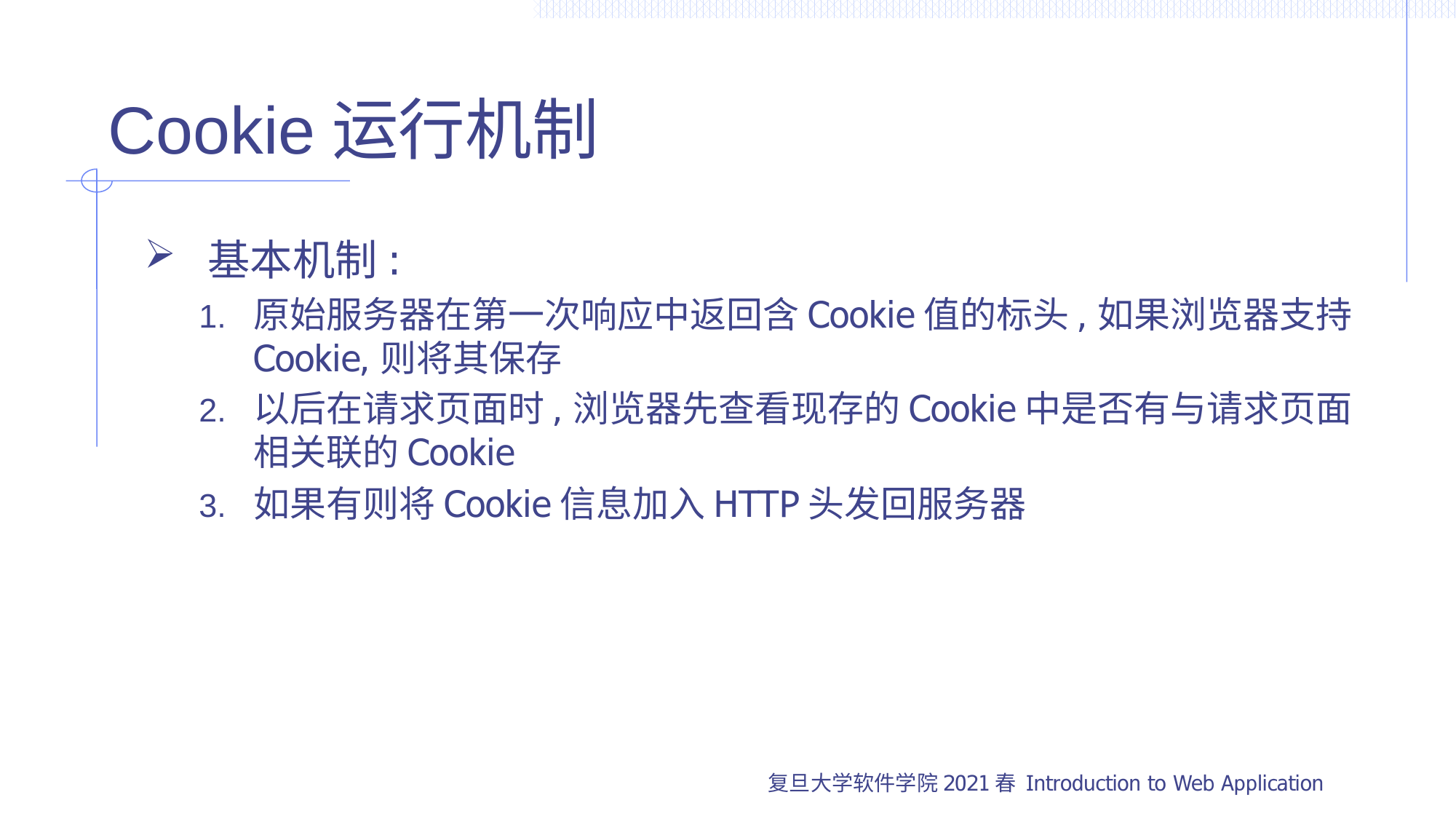

# Cookie运行机制
基本机制:
原始服务器在第一次响应中返回含Cookie值的标头,如果浏览器支持Cookie,则将其保存
以后在请求页面时,浏览器先查看现存的Cookie中是否有与请求页面相关联的Cookie
如果有则将Cookie信息加入HTTP头发回服务器